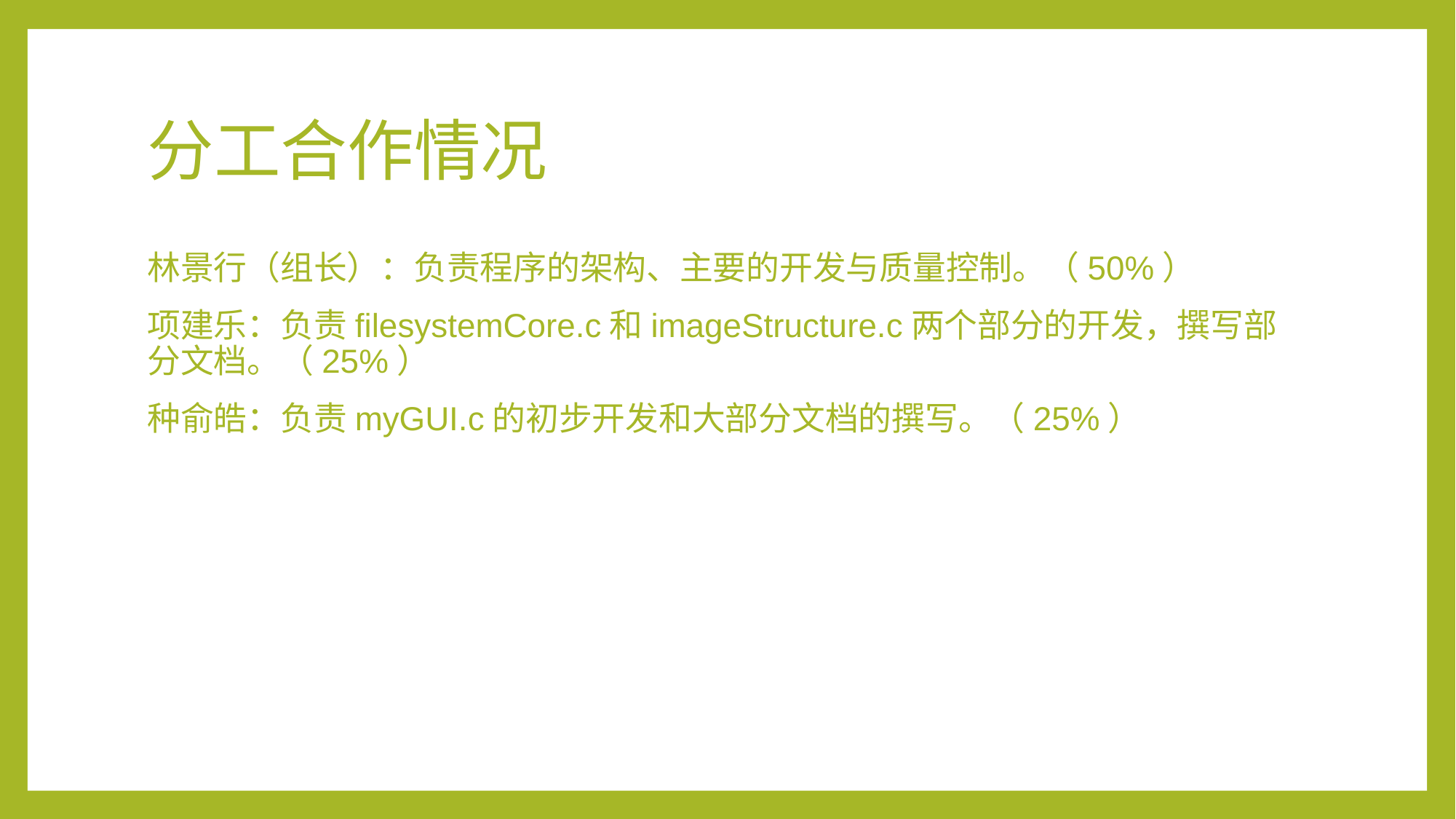

# 分工合作情况
林景行（组长）：负责程序的架构、主要的开发与质量控制。（50%）
项建乐：负责filesystemCore.c和imageStructure.c两个部分的开发，撰写部分文档。（25%）
种俞皓：负责myGUI.c的初步开发和大部分文档的撰写。（25%）